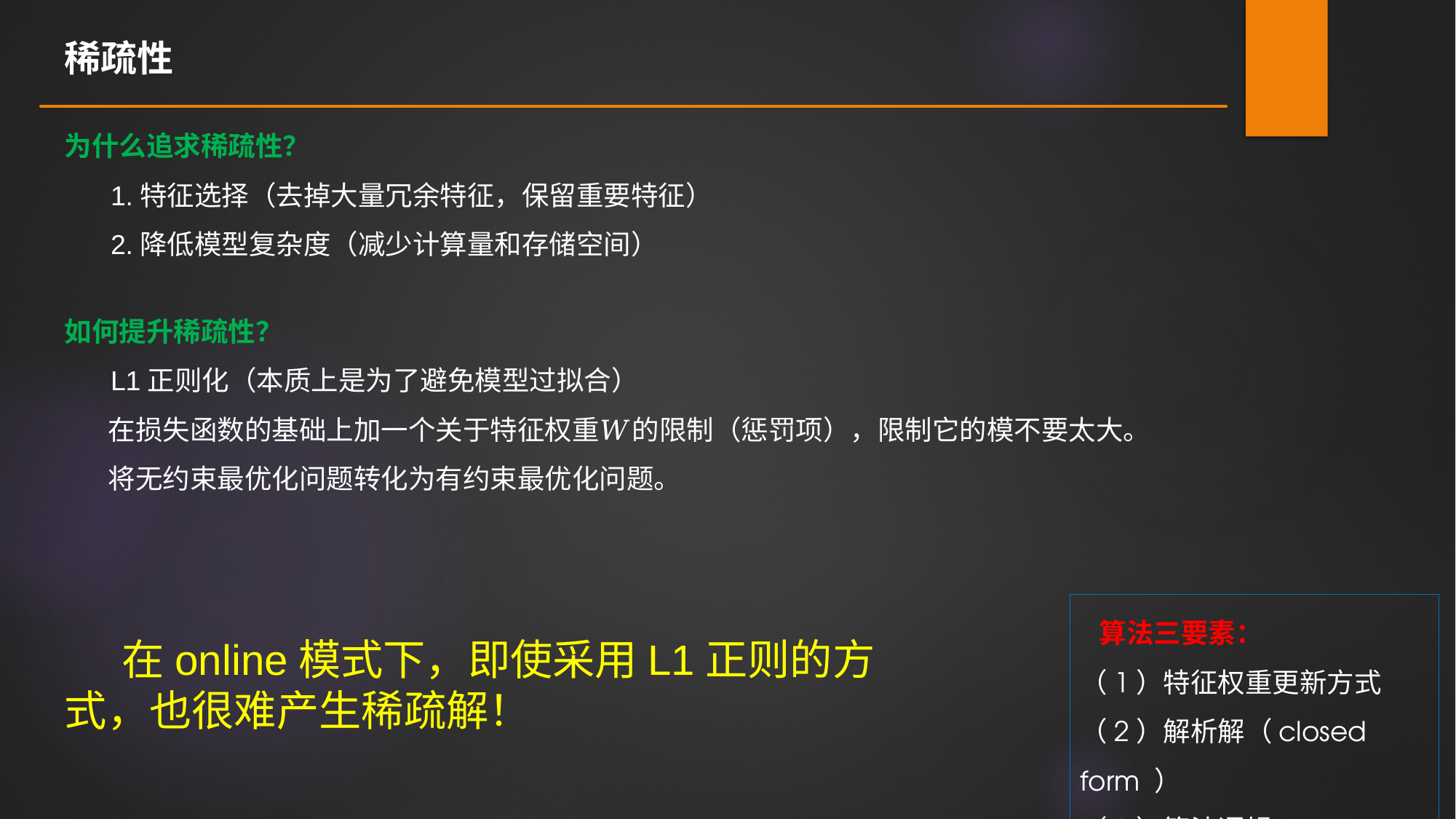

稀疏性
为什么追求稀疏性？
      1.特征选择（去掉大量冗余特征，保留重要特征）
      2.降低模型复杂度（减少计算量和存储空间）
如何提升稀疏性？
      L1正则化（本质上是为了避免模型过拟合）
      在损失函数的基础上加一个关于特征权重𝑊的限制（惩罚项），限制它的模不要太大。
      将无约束最优化问题转化为有约束最优化问题。
  算法三要素：
（1）特征权重更新方式
（2）解析解（closed form ）
（3）算法逻辑
     在online模式下，即使采用L1正则的方式，也很难产生稀疏解！